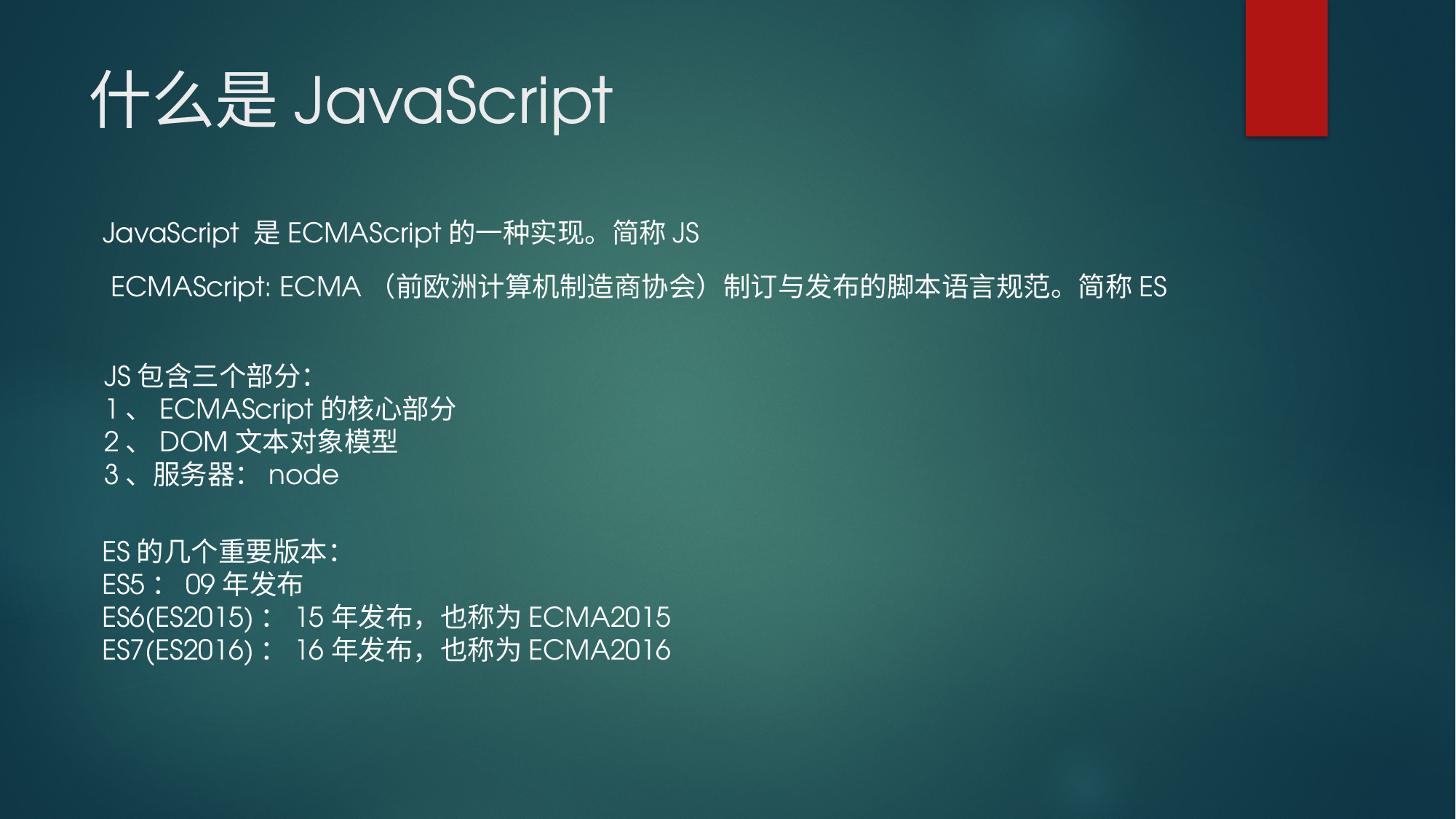

# 什么是JavaScript
JavaScript 是ECMAScript的一种实现。简称JS
ECMAScript: ECMA（前欧洲计算机制造商协会）制订与发布的脚本语言规范。简称ES
JS包含三个部分：
1、ECMAScript的核心部分
2、DOM文本对象模型
3、服务器：node
ES的几个重要版本：
ES5：09年发布
ES6(ES2015)：15年发布，也称为ECMA2015
ES7(ES2016)：16年发布，也称为ECMA2016